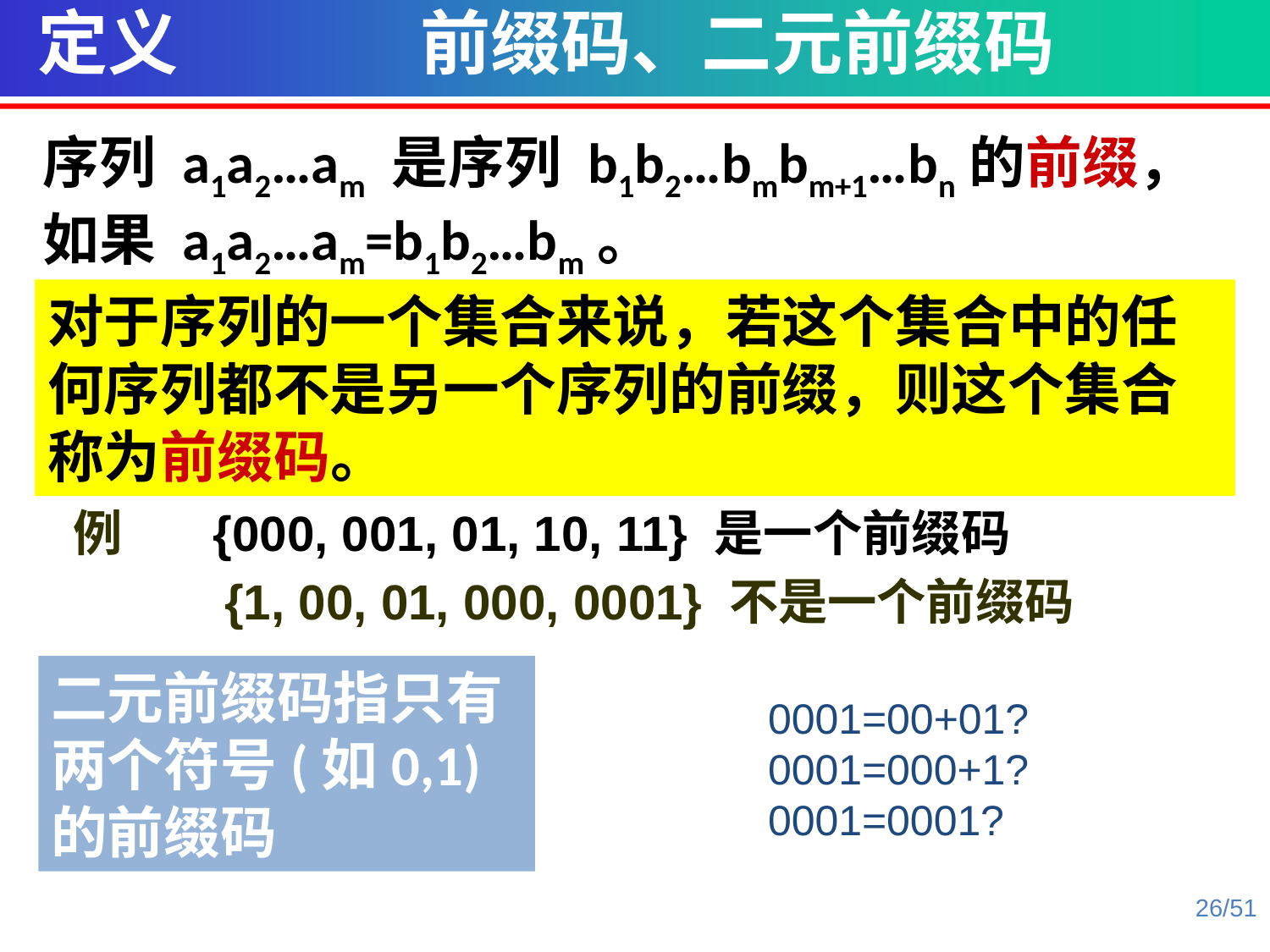

定义               前缀码、二元前缀码
序列 a1a2…am 是序列 b1b2…bmbm+1…bn的前缀，如果 a1a2…am=b1b2…bm。
对于序列的一个集合来说，若这个集合中的任何序列都不是另一个序列的前缀，则这个集合称为前缀码。
例       {000, 001, 01, 10, 11} 是一个前缀码
           {1, 00, 01, 000, 0001} 不是一个前缀码
二元前缀码指只有两个符号(如0,1)的前缀码
0001=00+01?
0001=000+1?
0001=0001?
26/51